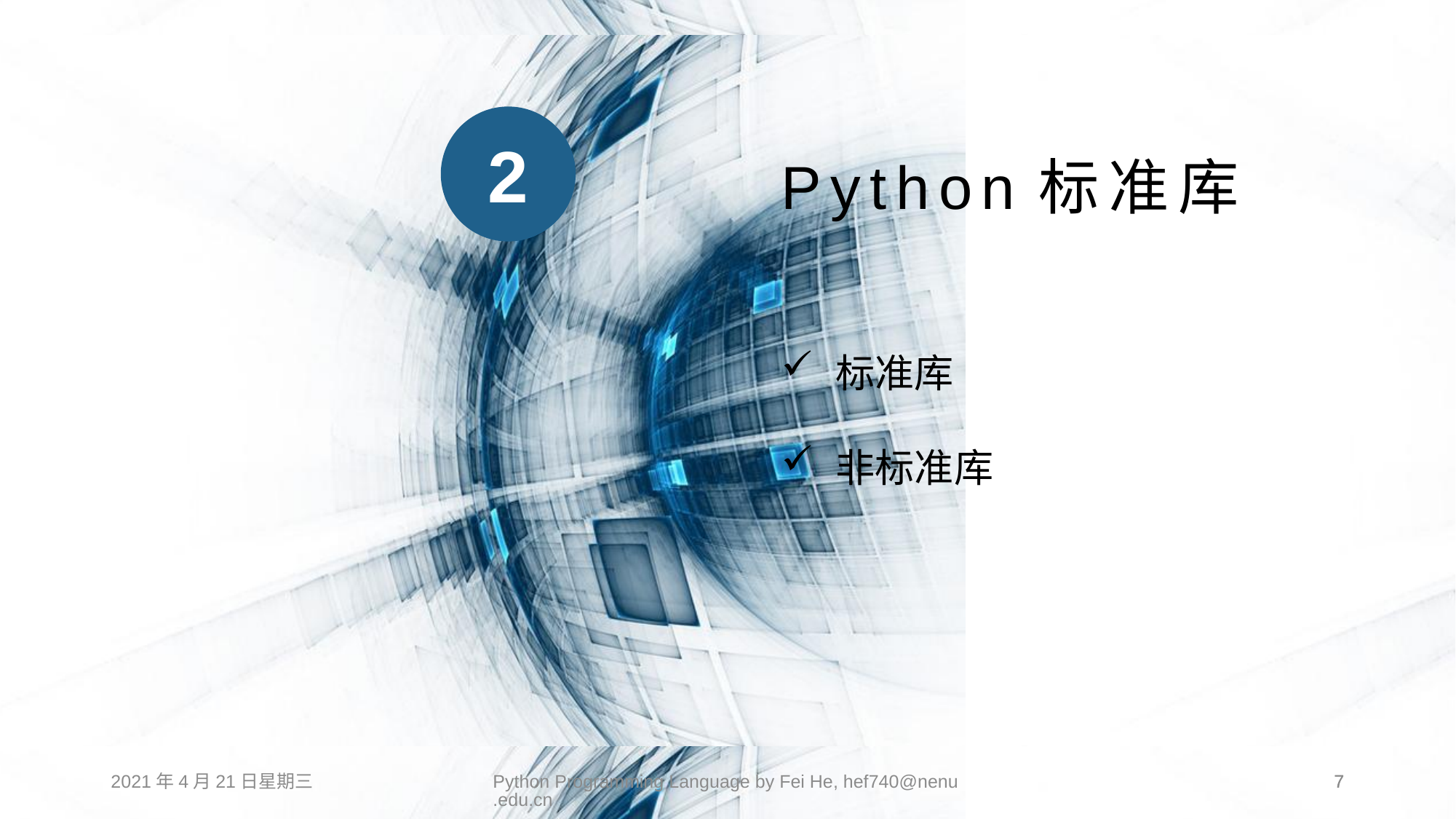

Python标准库
2
标准库
非标准库
2021年4月21日星期三
Python Programming Language by Fei He, hef740@nenu.edu.cn
7
7